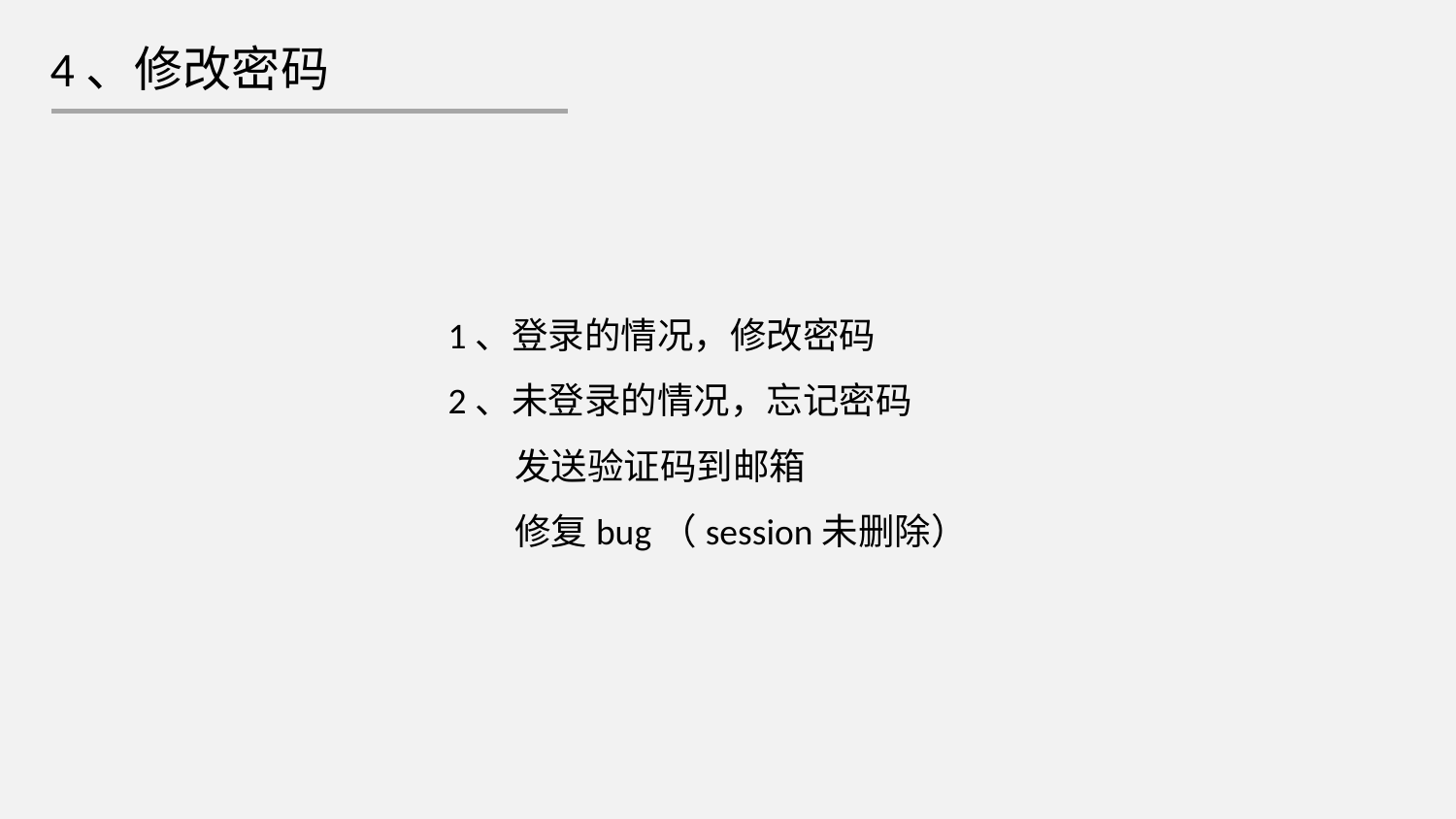

4、修改密码
1、登录的情况，修改密码
2、未登录的情况，忘记密码
       发送验证码到邮箱
       修复bug（session未删除）